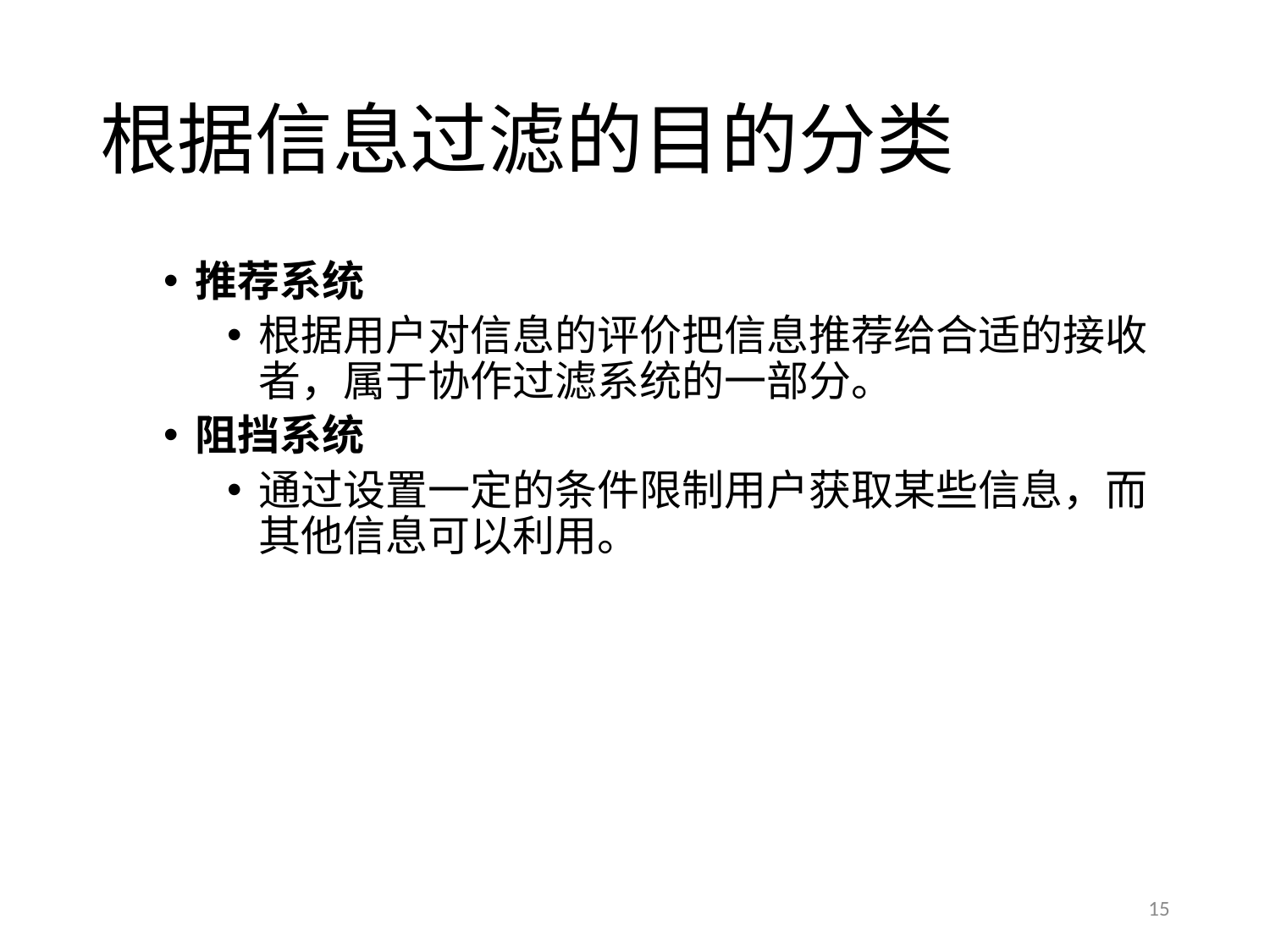

# 根据信息过滤的目的分类
推荐系统
根据用户对信息的评价把信息推荐给合适的接收者，属于协作过滤系统的一部分。
阻挡系统
通过设置一定的条件限制用户获取某些信息，而其他信息可以利用。
15